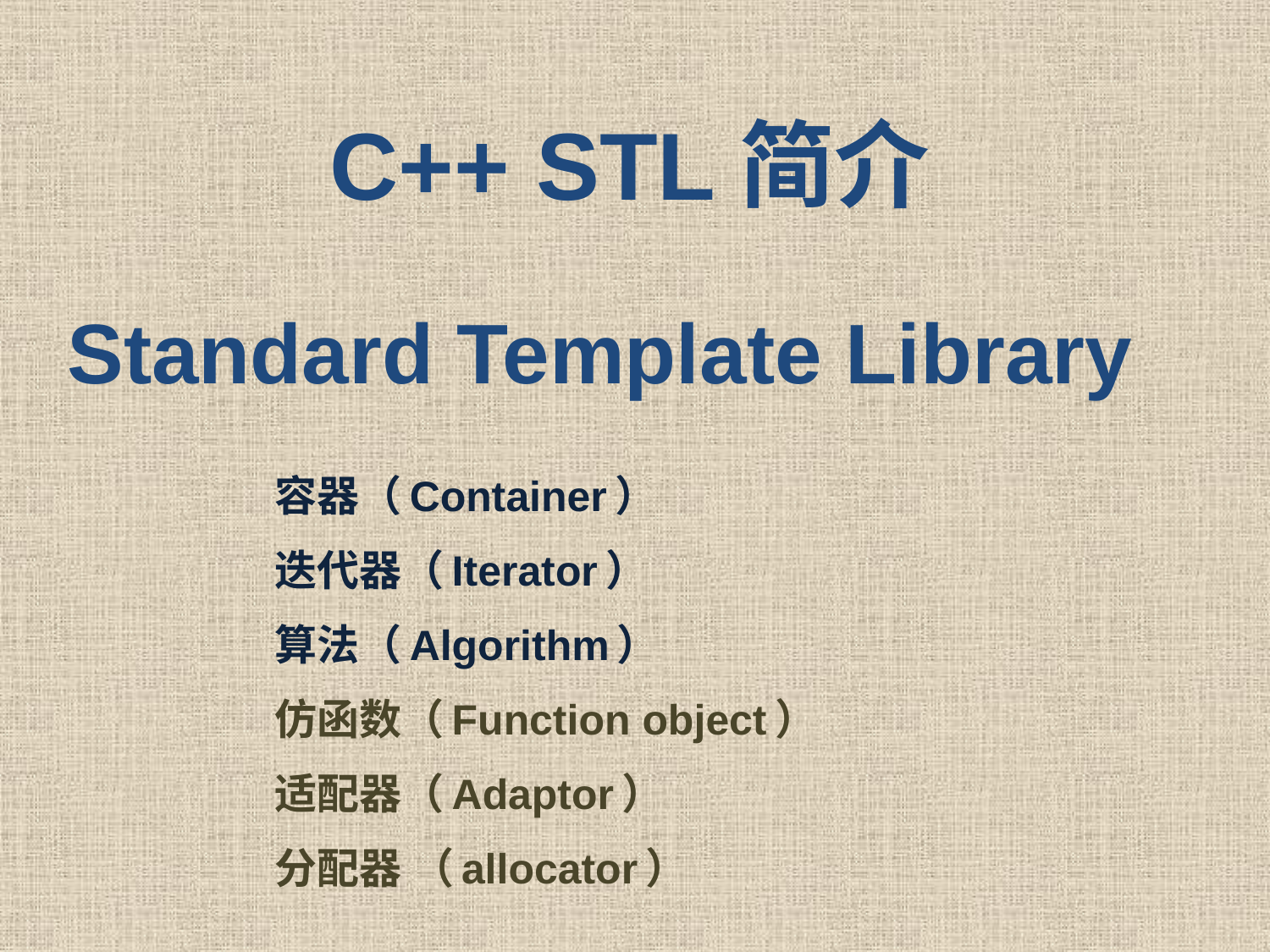

C++ STL简介
Standard Template Library
容器（Container）
迭代器（Iterator）
算法（Algorithm）
仿函数（Function object）
适配器（Adaptor）
分配器 （allocator）